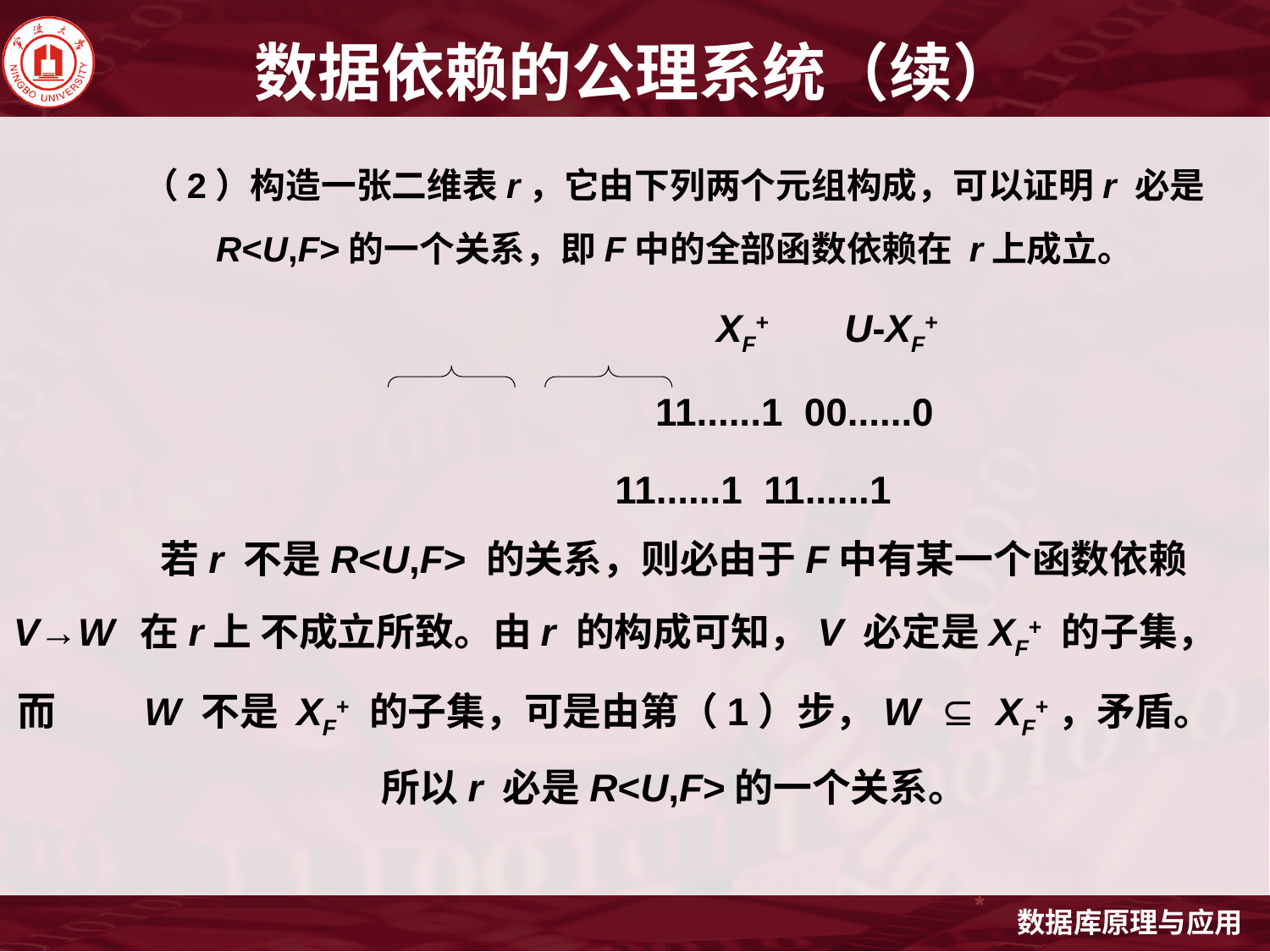

数据依赖的公理系统（续）
（2）构造一张二维表r，它由下列两个元组构成，可以证明r 必是R<U,F>的一个关系，即F中的全部函数依赖在 r上成立。
		        	    XF+       U-XF+
                     		11......1  00......0
                     		11......1  11......1
   	若r 不是R<U,F> 的关系，则必由于F中有某一个函数依赖V→W 	在r上 不成立所致。由r 的构成可知，V 必定是XF+ 的子集，而	W 不是 XF+ 的子集，可是由第（1）步，W  ⊆  XF+，矛盾。
	所以r 必是R<U,F>的一个关系。

*